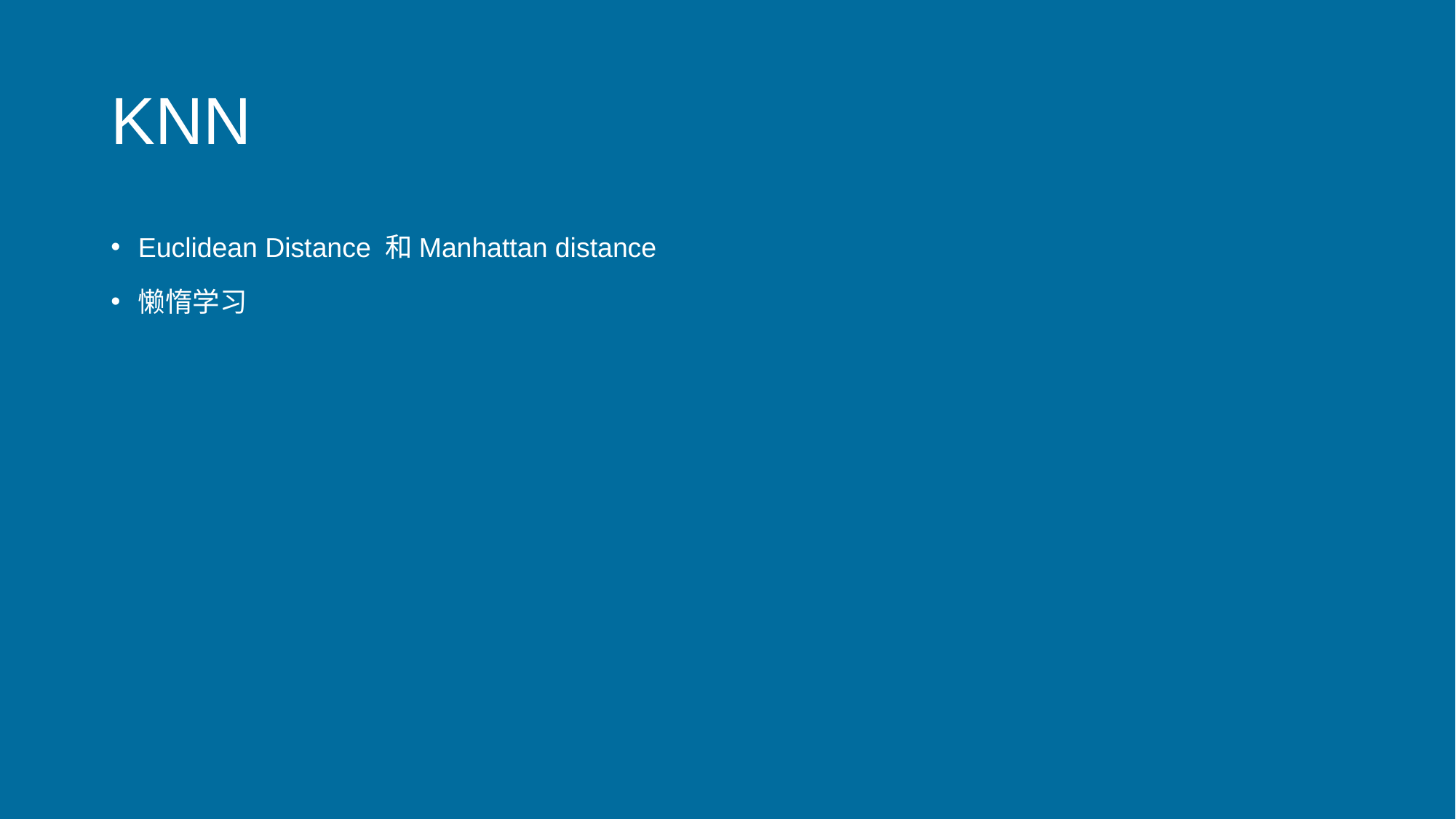

# KNN
Euclidean Distance 和Manhattan distance
懒惰学习